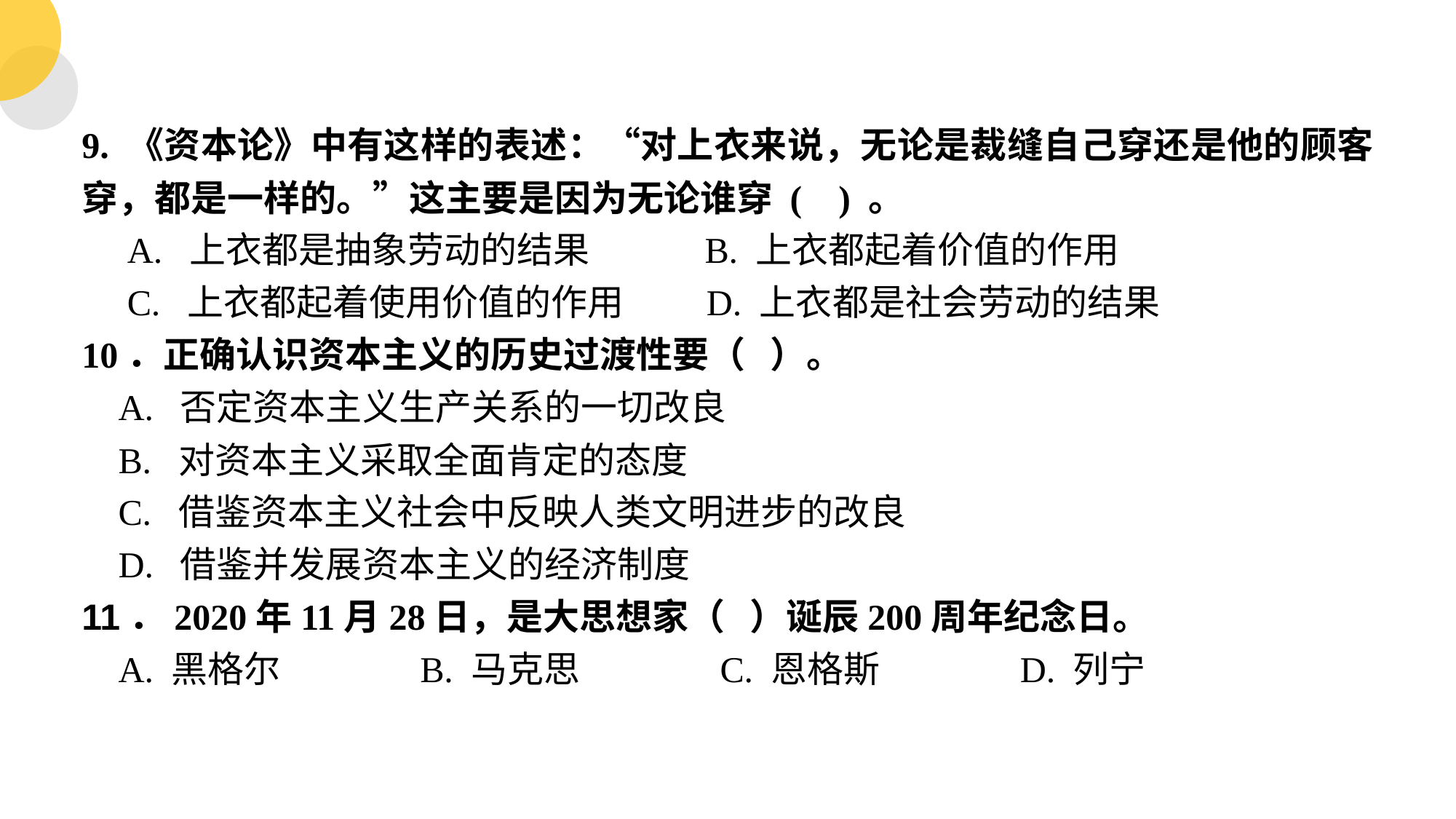

9. 《资本论》中有这样的表述：“对上衣来说，无论是裁缝自己穿还是他的顾客穿，都是一样的。”这主要是因为无论谁穿 (    ) 。
     A.  上衣都是抽象劳动的结果             B. 上衣都起着价值的作用
     C.  上衣都起着使用价值的作用         D. 上衣都是社会劳动的结果
10．正确认识资本主义的历史过渡性要（   ）。
A.  否定资本主义生产关系的一切改良
B.  对资本主义采取全面肯定的态度
C.  借鉴资本主义社会中反映人类文明进步的改良
    D.  借鉴并发展资本主义的经济制度
11．2020年11月28日，是大思想家（   ）诞辰200周年纪念日。
A. 黑格尔                B. 马克思                C. 恩格斯                D. 列宁